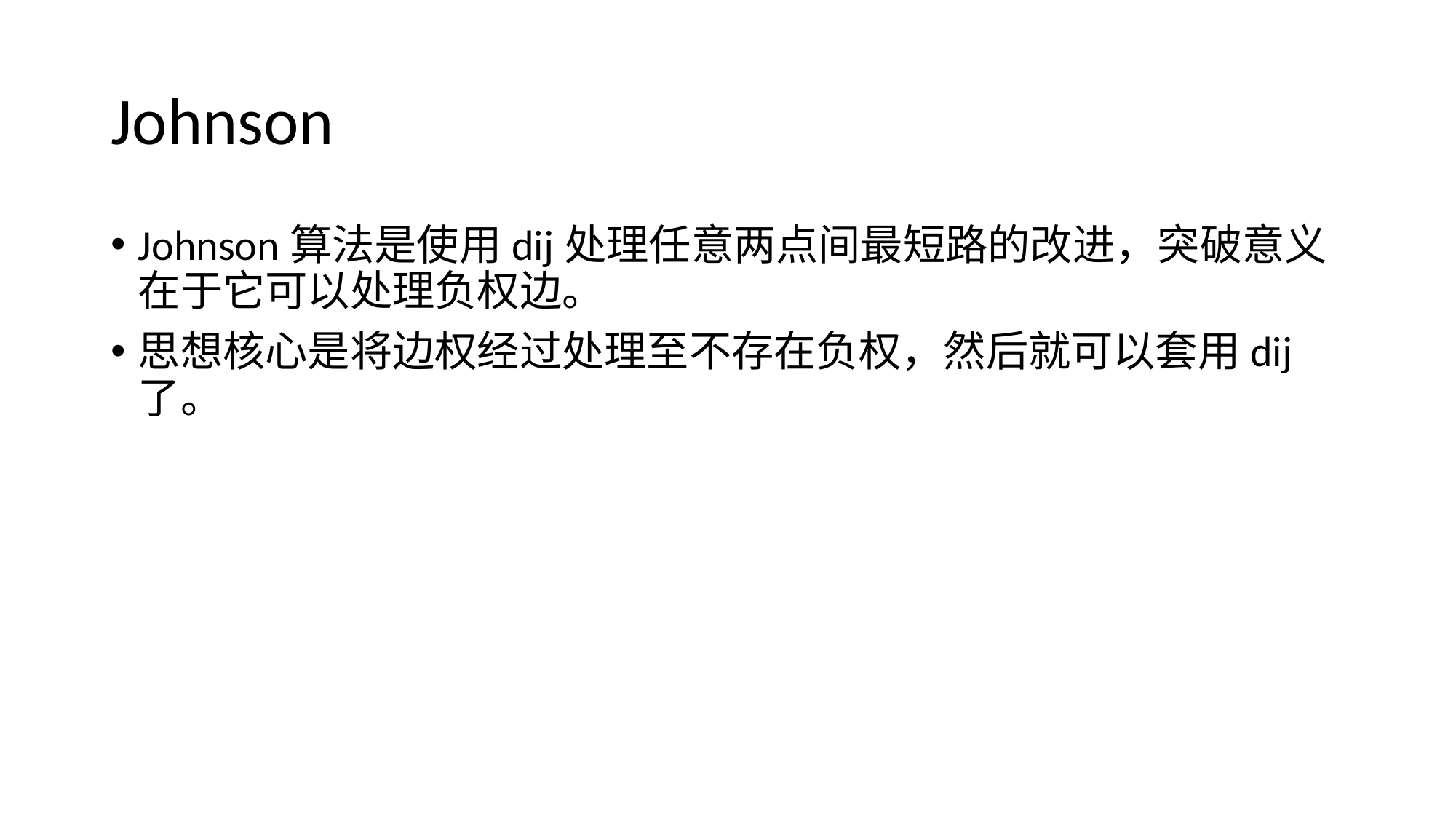

# Johnson
Johnson算法是使用dij处理任意两点间最短路的改进，突破意义在于它可以处理负权边。
思想核心是将边权经过处理至不存在负权，然后就可以套用dij了。